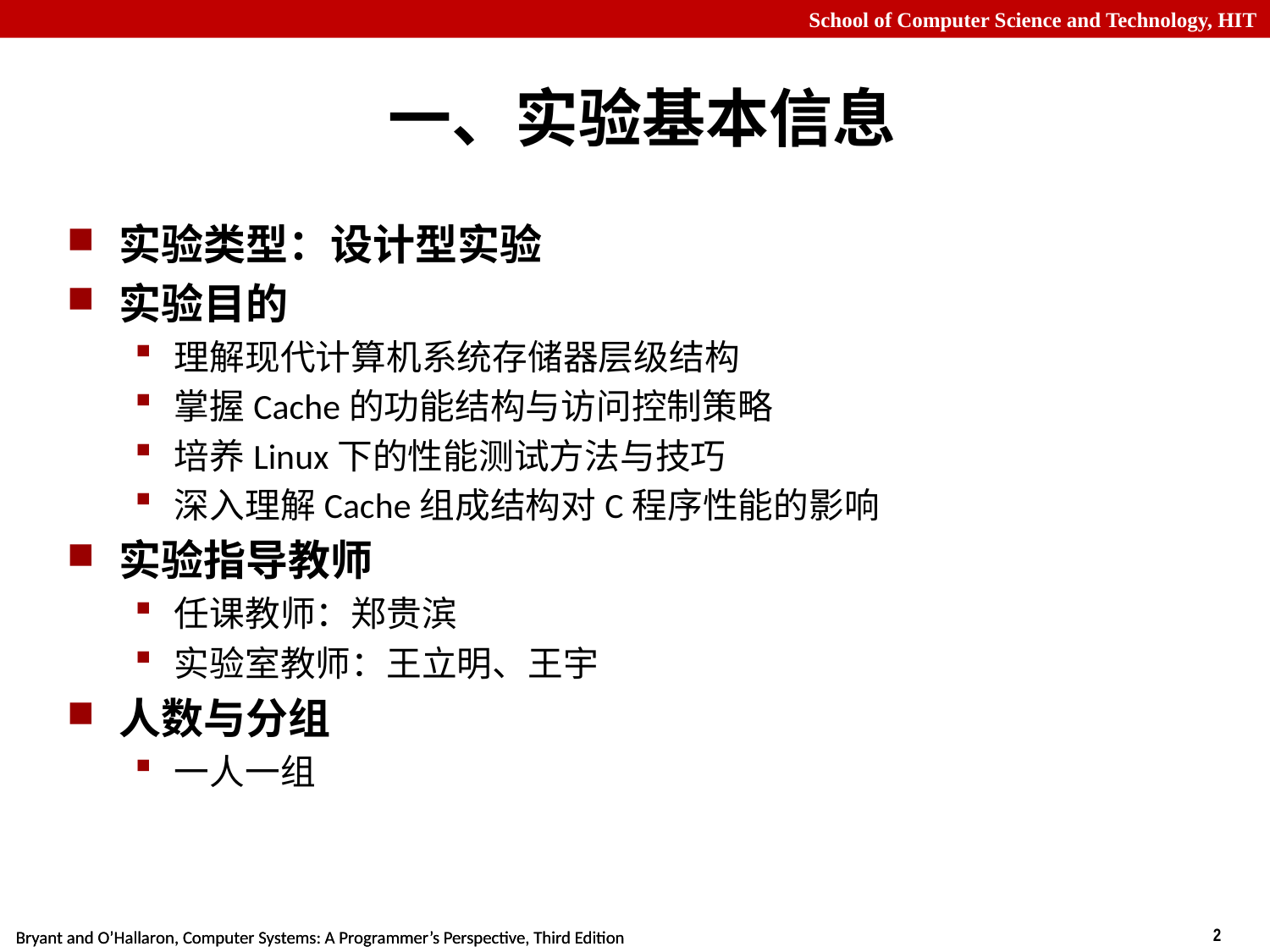

# 一、实验基本信息
实验类型：设计型实验
实验目的
理解现代计算机系统存储器层级结构
掌握Cache的功能结构与访问控制策略
培养Linux下的性能测试方法与技巧
深入理解Cache组成结构对C程序性能的影响
实验指导教师
任课教师：郑贵滨
实验室教师：王立明、王宇
人数与分组
一人一组